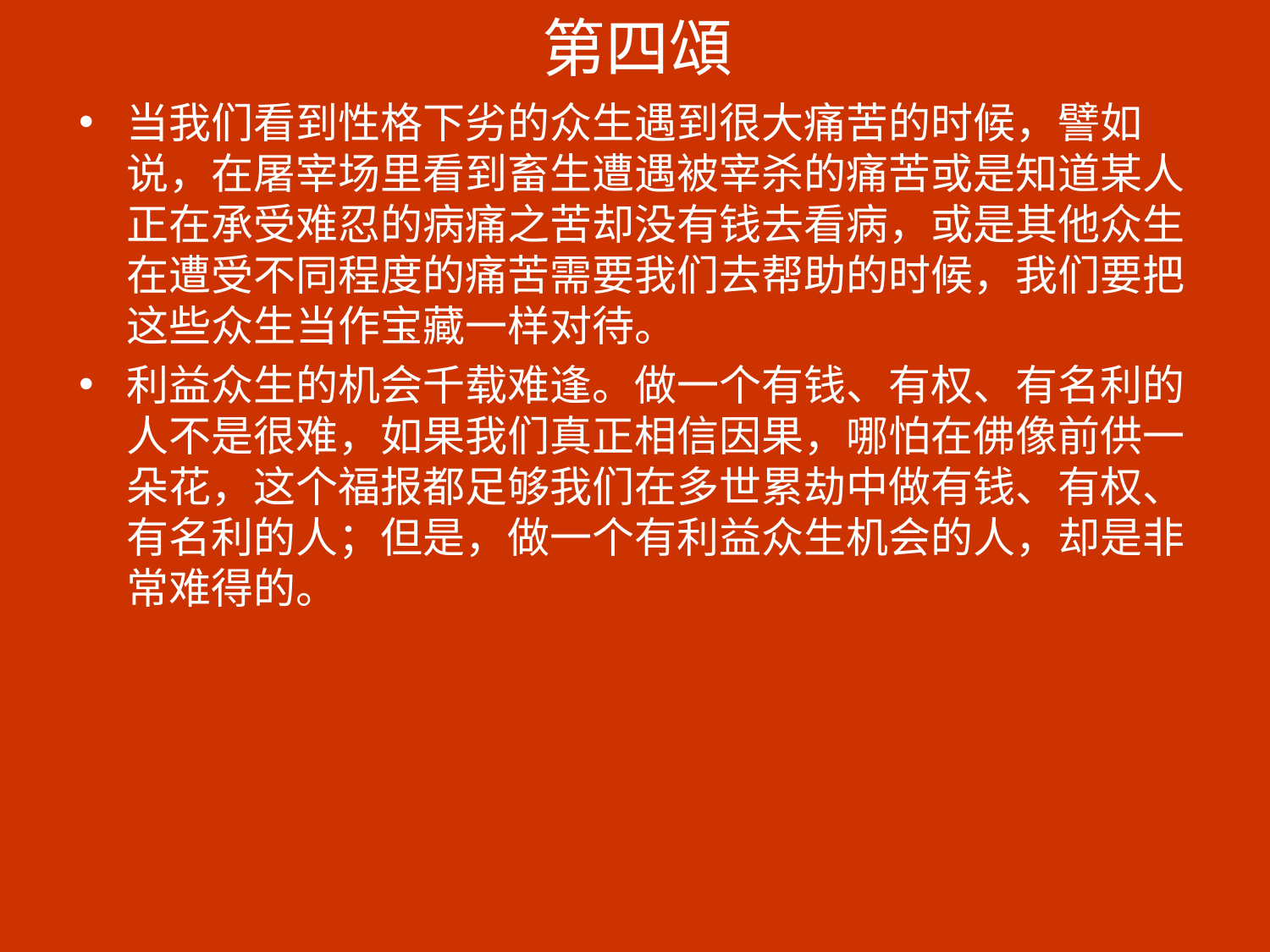

# 第四頌
当我们看到性格下劣的众生遇到很大痛苦的时候，譬如说，在屠宰场里看到畜生遭遇被宰杀的痛苦或是知道某人正在承受难忍的病痛之苦却没有钱去看病，或是其他众生在遭受不同程度的痛苦需要我们去帮助的时候，我们要把这些众生当作宝藏一样对待。
利益众生的机会千载难逢。做一个有钱、有权、有名利的人不是很难，如果我们真正相信因果，哪怕在佛像前供一朵花，这个福报都足够我们在多世累劫中做有钱、有权、有名利的人；但是，做一个有利益众生机会的人，却是非常难得的。